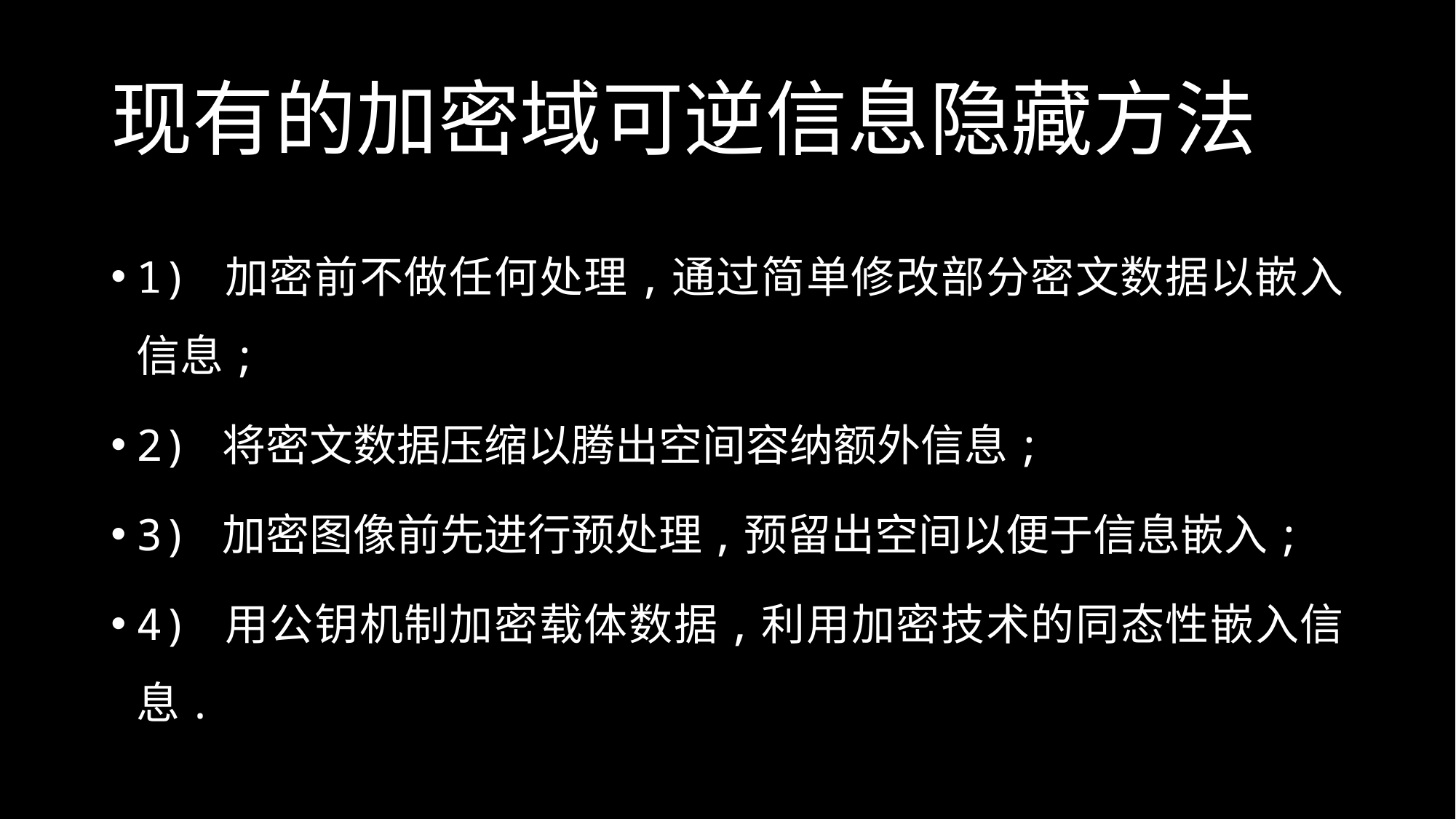

# 现有的加密域可逆信息隐藏方法
1) 加密前不做任何处理,通过简单修改部分密文数据以嵌入信息;
2) 将密文数据压缩以腾出空间容纳额外信息;
3) 加密图像前先进行预处理,预留出空间以便于信息嵌入;
4) 用公钥机制加密载体数据,利用加密技术的同态性嵌入信息.